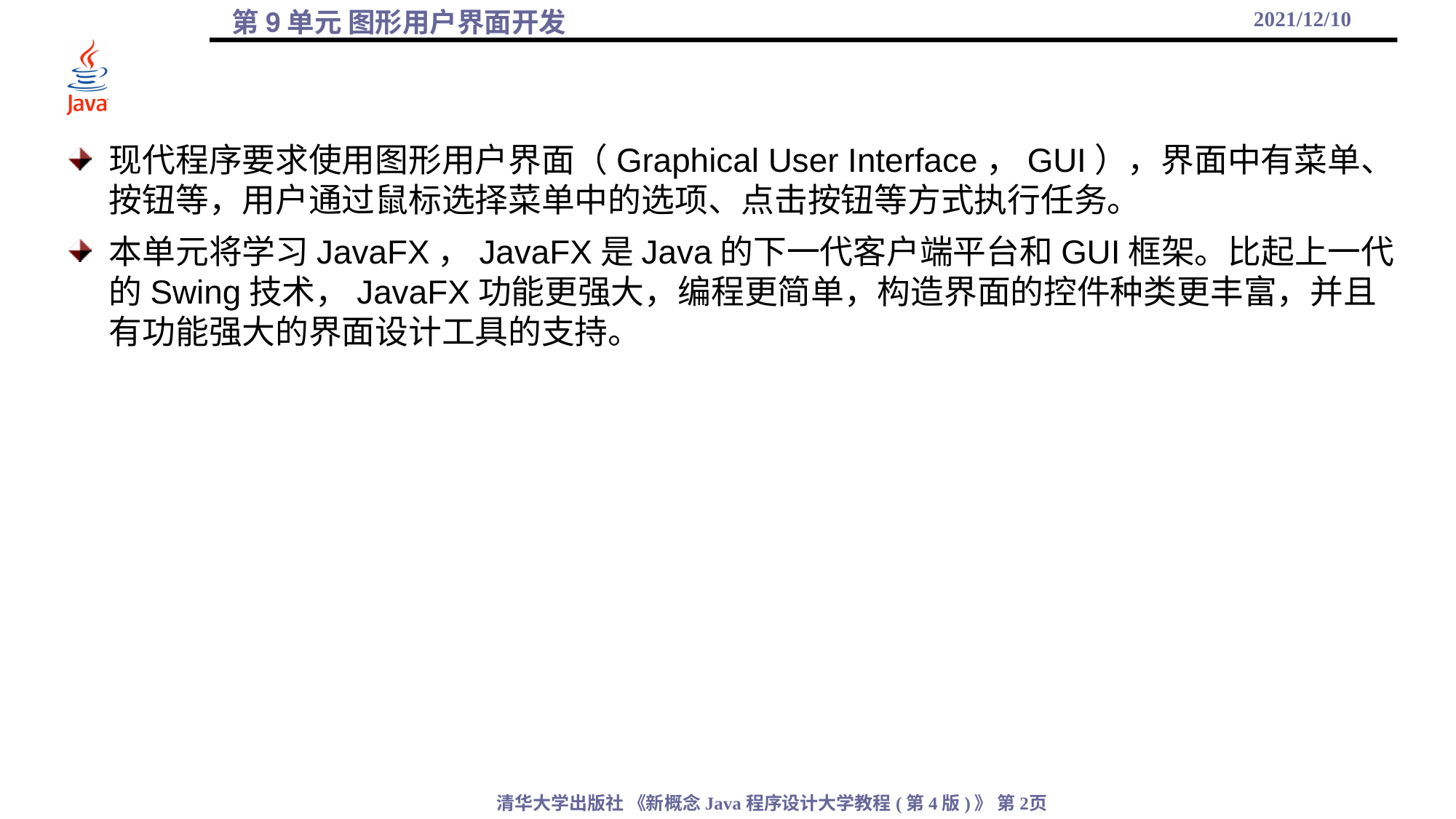

2021/12/10
现代程序要求使用图形用户界面（Graphical User Interface，GUI），界面中有菜单、按钮等，用户通过鼠标选择菜单中的选项、点击按钮等方式执行任务。
本单元将学习JavaFX，JavaFX是Java的下一代客户端平台和GUI框架。比起上一代的Swing技术，JavaFX功能更强大，编程更简单，构造界面的控件种类更丰富，并且有功能强大的界面设计工具的支持。